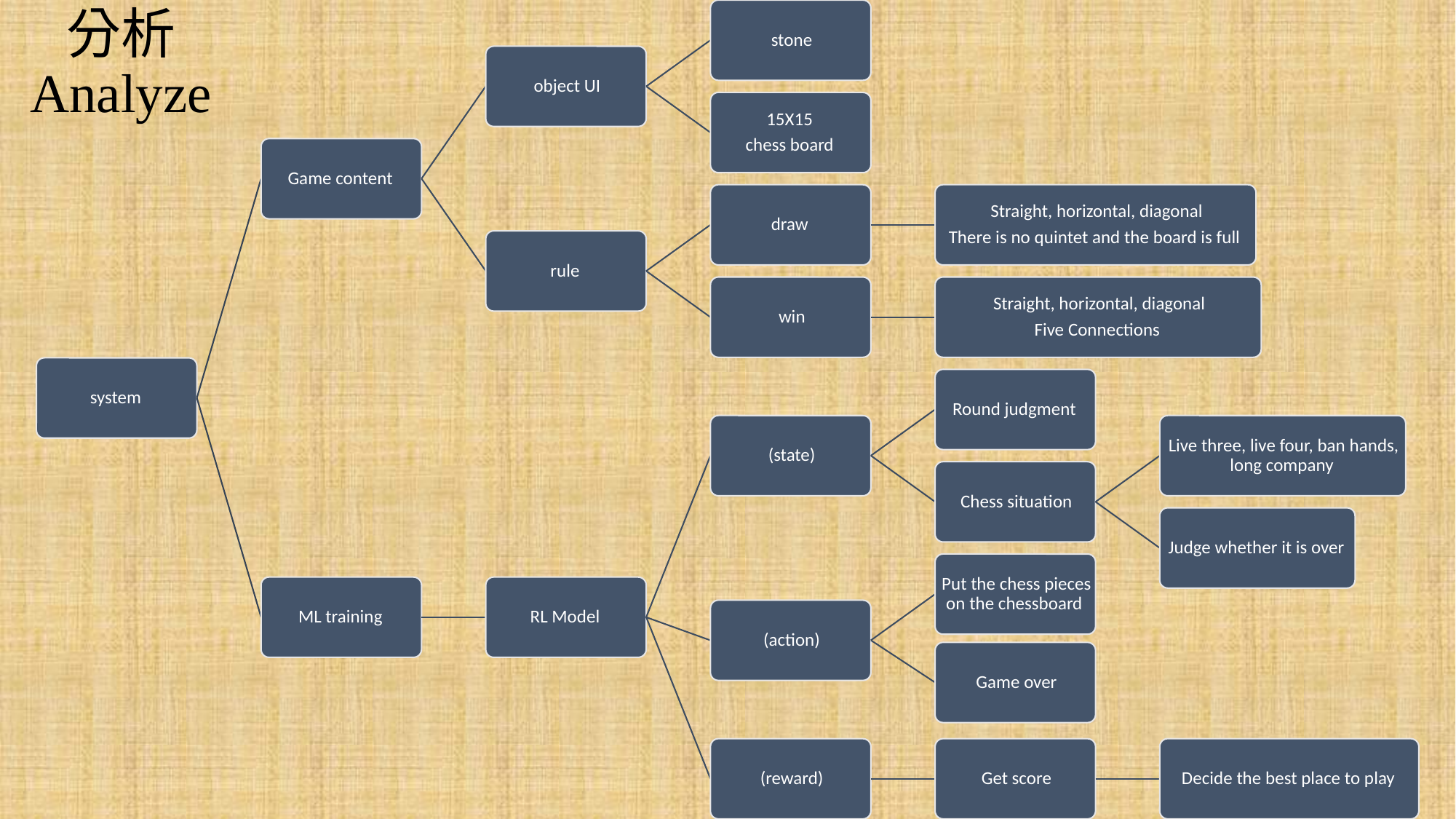

system

Game content

object UI

stone

15X15
chess board

rule

draw

Straight, horizontal, diagonal
There is no quintet and the board is full

win

Straight, horizontal, diagonal
Five Connections

ML training

RL Model

(state)

Round judgment

Chess situation

Live three, live four, ban hands, long company

Judge whether it is over

(action)

Put the chess pieces on the chessboard

Game over

(reward)

Get score

Decide the best place to play
# 分析 Analyze